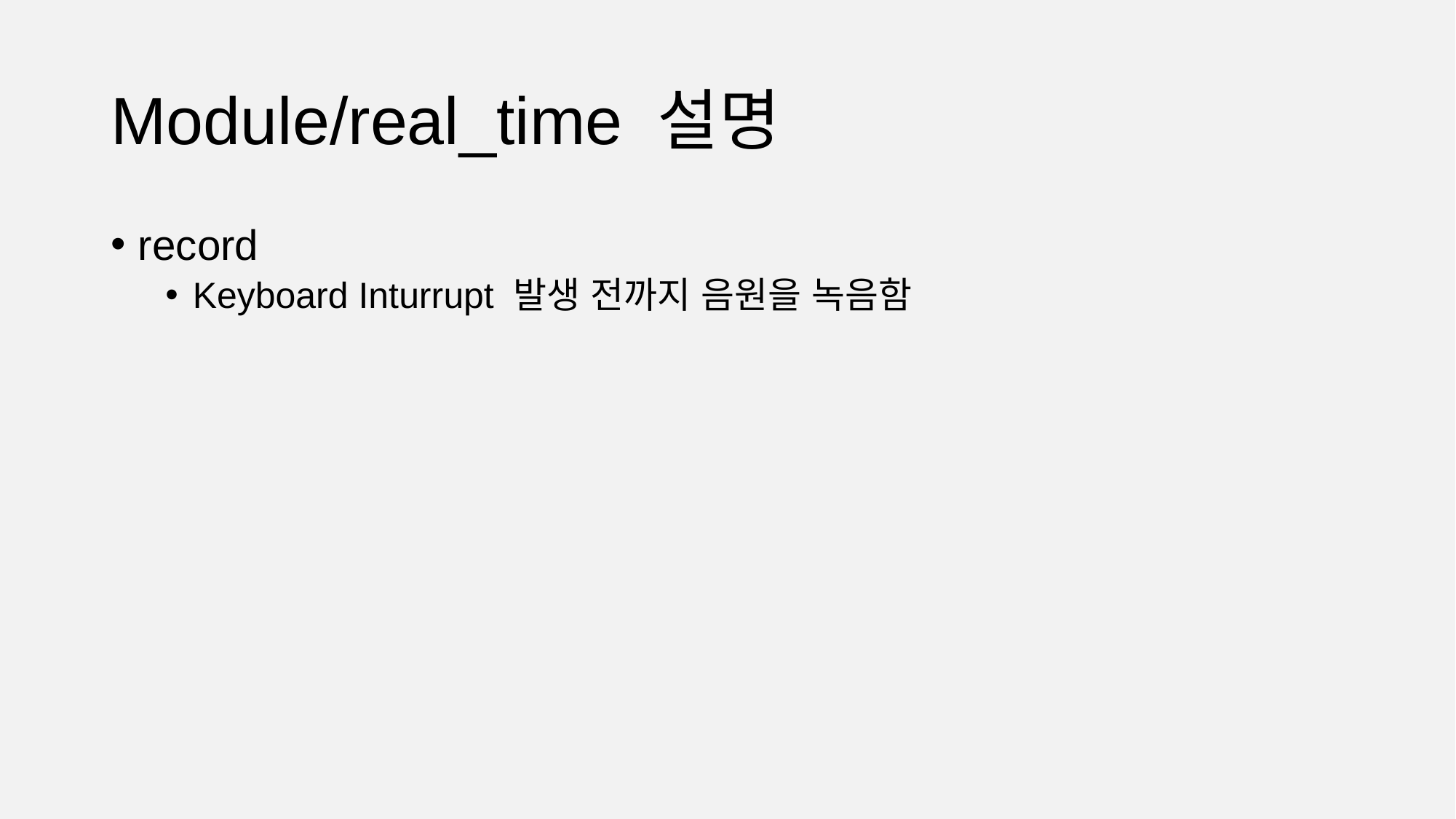

# Module/real_time 설명
record
Keyboard Inturrupt 발생 전까지 음원을 녹음함